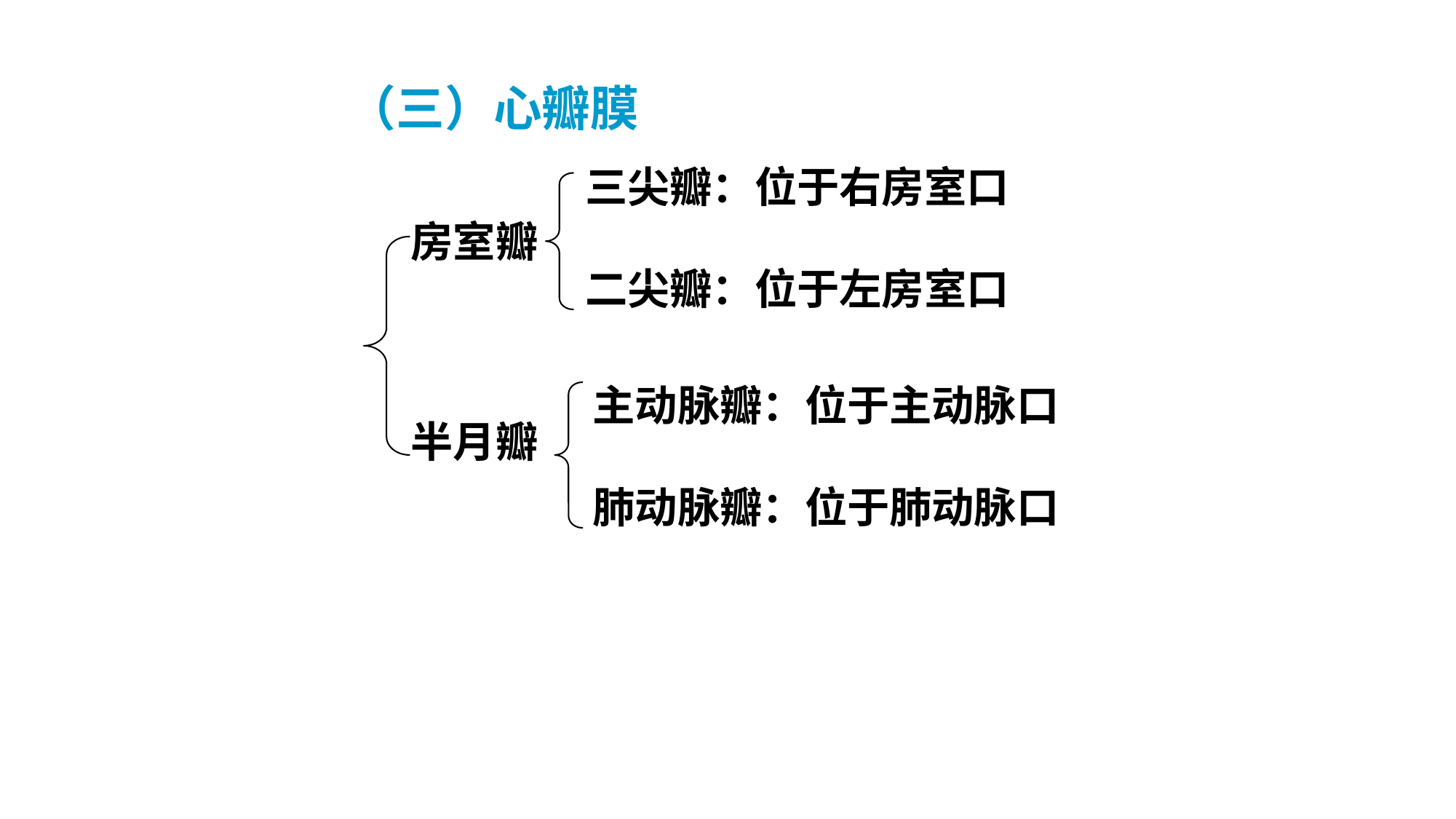

（三）心瓣膜
三尖瓣：位于右房室口

二尖瓣：位于左房室口

房室瓣

主动脉瓣：位于主动脉口

肺动脉瓣：位于肺动脉口

半月瓣